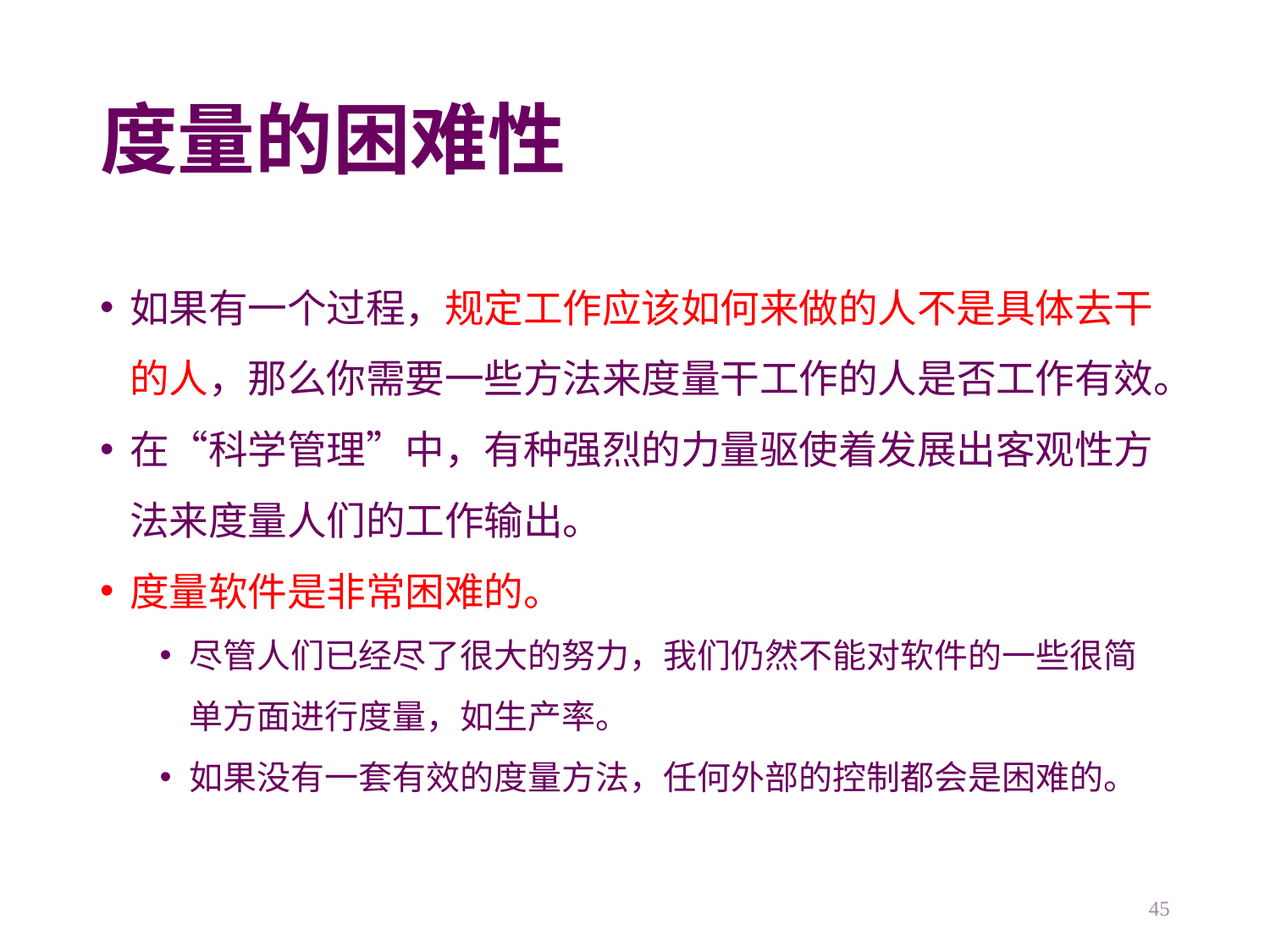

# 度量的困难性
如果有一个过程，规定工作应该如何来做的人不是具体去干的人，那么你需要一些方法来度量干工作的人是否工作有效。
在“科学管理”中，有种强烈的力量驱使着发展出客观性方法来度量人们的工作输出。
度量软件是非常困难的。
尽管人们已经尽了很大的努力，我们仍然不能对软件的一些很简单方面进行度量，如生产率。
如果没有一套有效的度量方法，任何外部的控制都会是困难的。

45